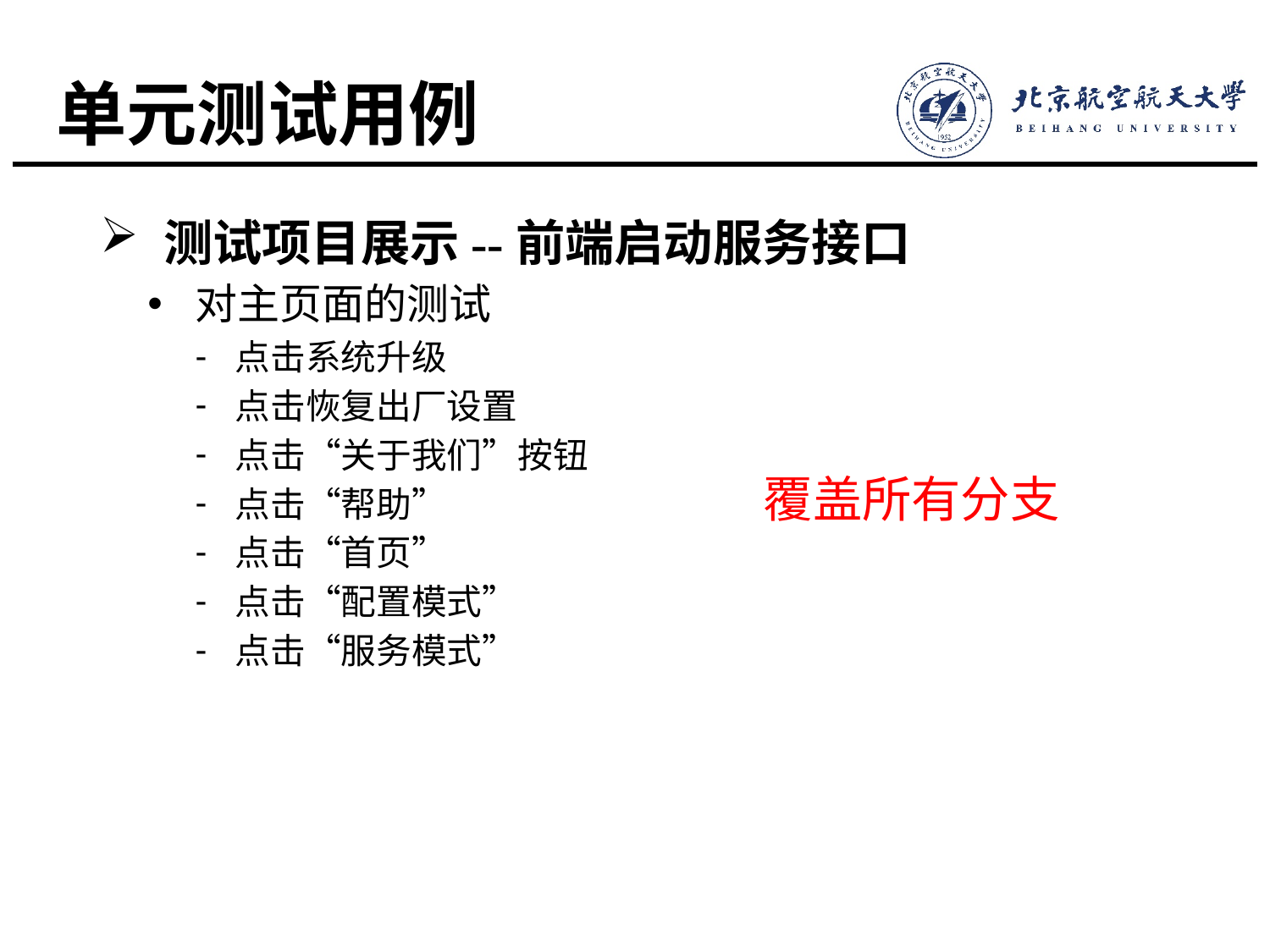

# 单元测试用例
测试项目展示--前端启动服务接口
对主页面的测试
点击系统升级
点击恢复出厂设置
点击“关于我们”按钮
点击“帮助”
点击“首页”
点击“配置模式”
点击“服务模式”
覆盖所有分支
22